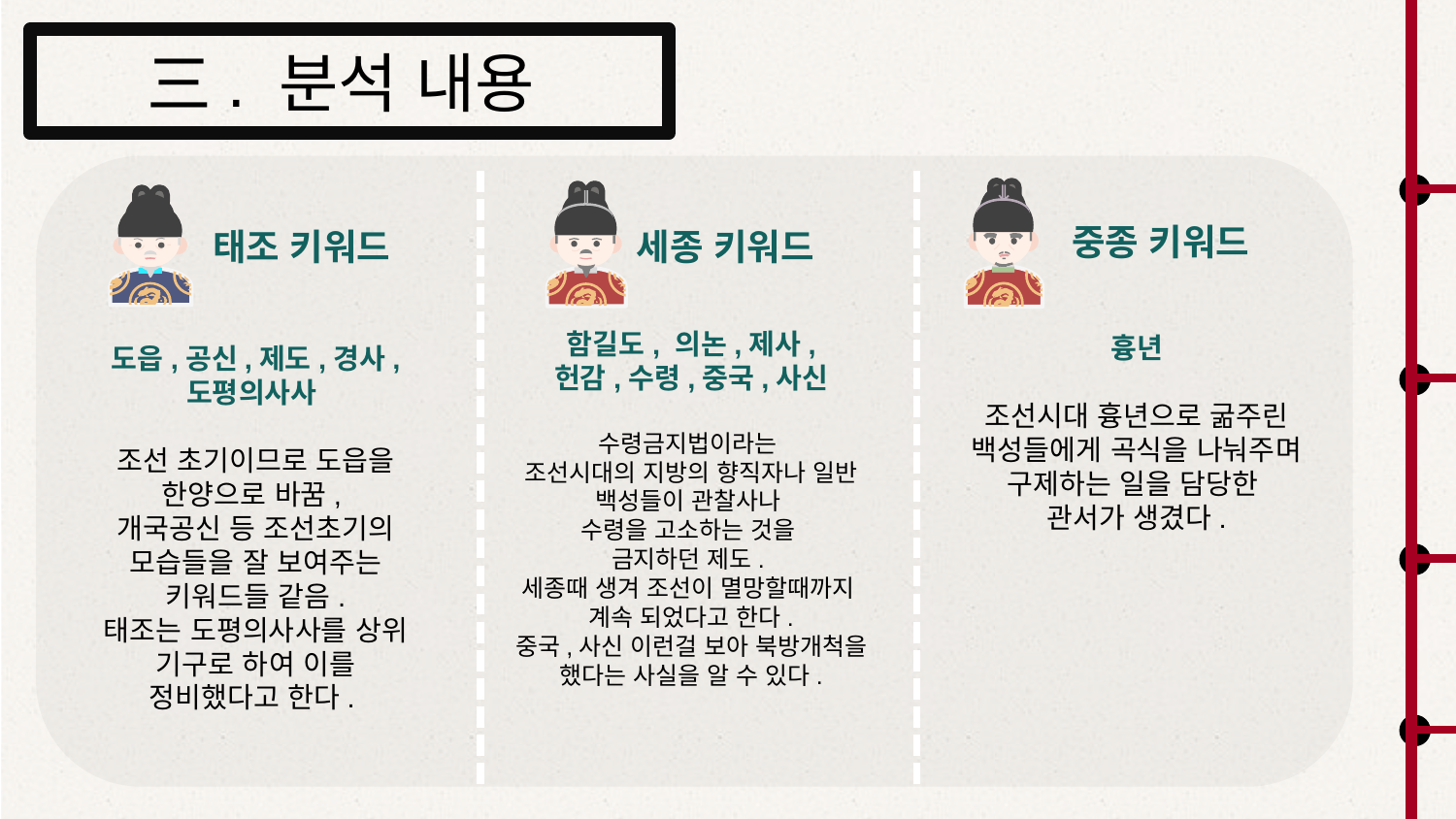

三. 분석 내용

중종 키워드
태조 키워드
세종 키워드
함길도, 의논,제사,
헌감,수령,중국,사신

수령금지법이라는
조선시대의 지방의 향직자나 일반 백성들이 관찰사나
수령을 고소하는 것을
금지하던 제도.
세종때 생겨 조선이 멸망할때까지
계속 되었다고 한다.
중국,사신 이런걸 보아 북방개척을 했다는 사실을 알 수 있다.

흉년

조선시대 흉년으로 굶주린 백성들에게 곡식을 나눠주며 구제하는 일을 담당한
관서가 생겼다.

도읍,공신,제도,경사,
도평의사사

조선 초기이므로 도읍을 한양으로 바꿈,
개국공신 등 조선초기의 모습들을 잘 보여주는 키워드들 같음.
태조는 도평의사사를 상위 기구로 하여 이를 정비했다고 한다.